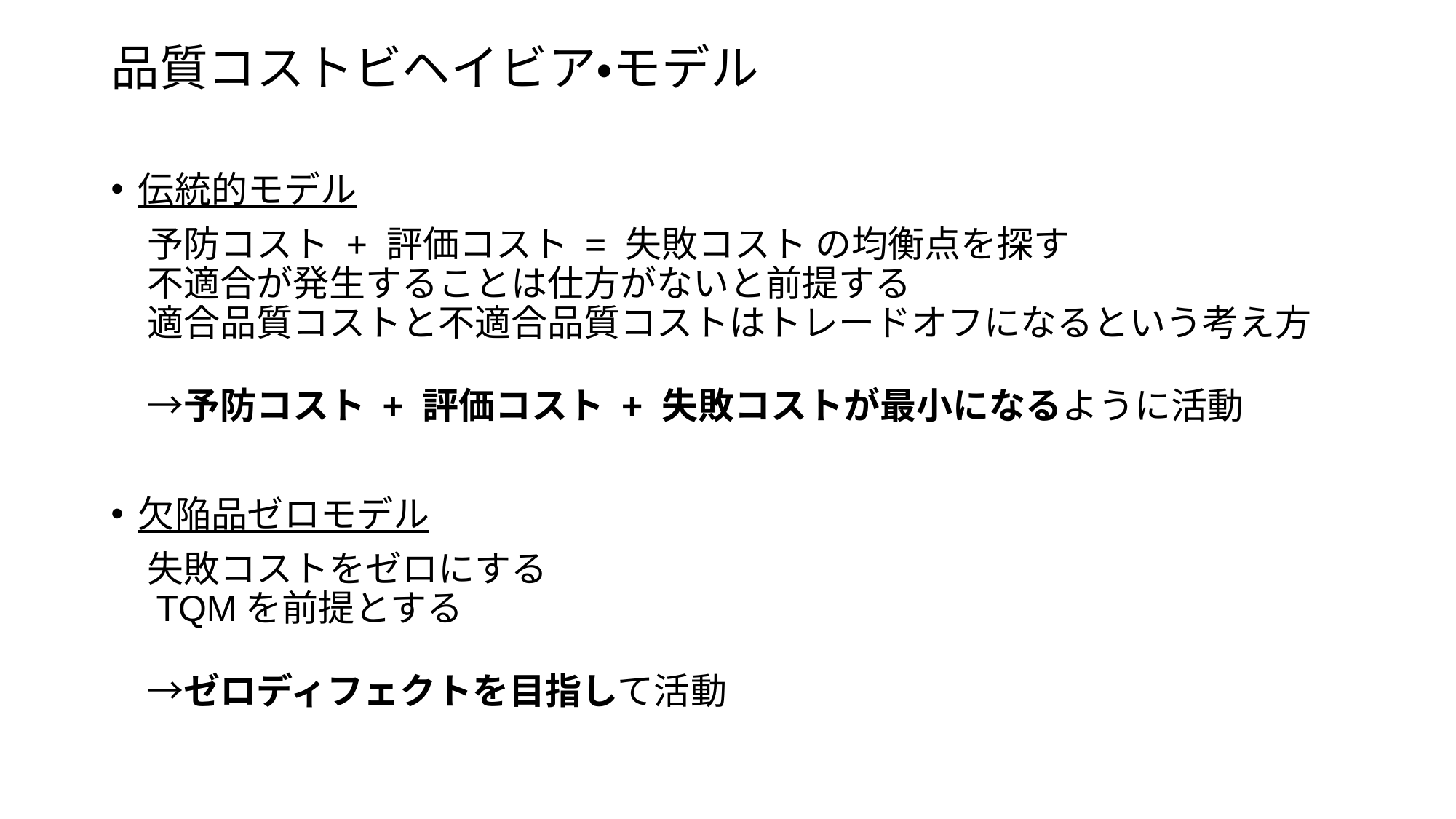

# 品質コストビヘイビア・モデル

伝統的モデル
　予防コスト + 評価コスト = 失敗コスト の均衡点を探す
　不適合が発生することは仕方がないと前提する
　適合品質コストと不適合品質コストはトレードオフになるという考え方

　→予防コスト + 評価コスト + 失敗コストが最小になるように活動

欠陥品ゼロモデル
　失敗コストをゼロにする
　TQMを前提とする

　→ゼロディフェクトを目指して活動